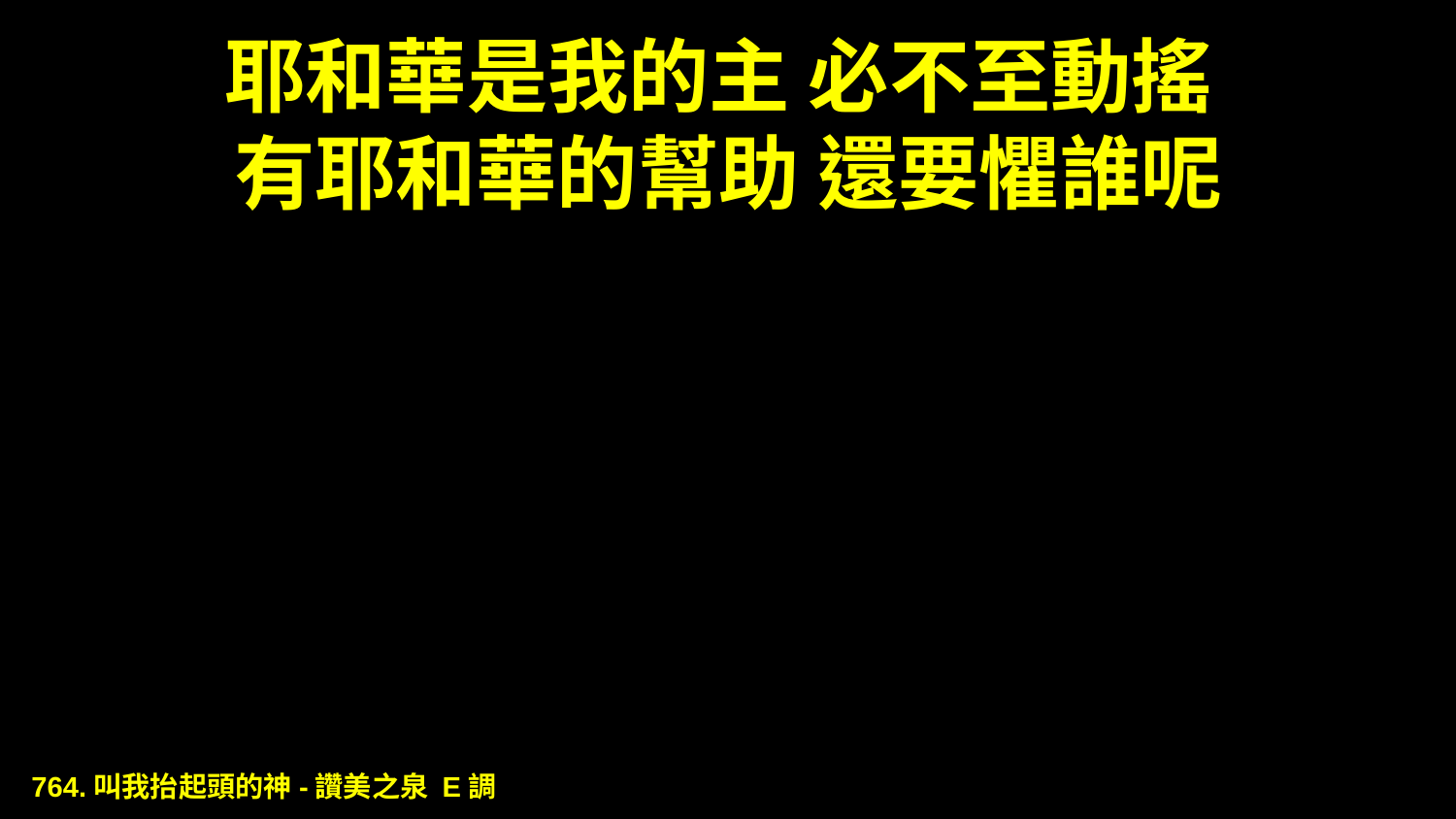

# 耶和華是我的主 必不至動搖 有耶和華的幫助 還要懼誰呢
764.叫我抬起頭的神-讚美之泉 E調